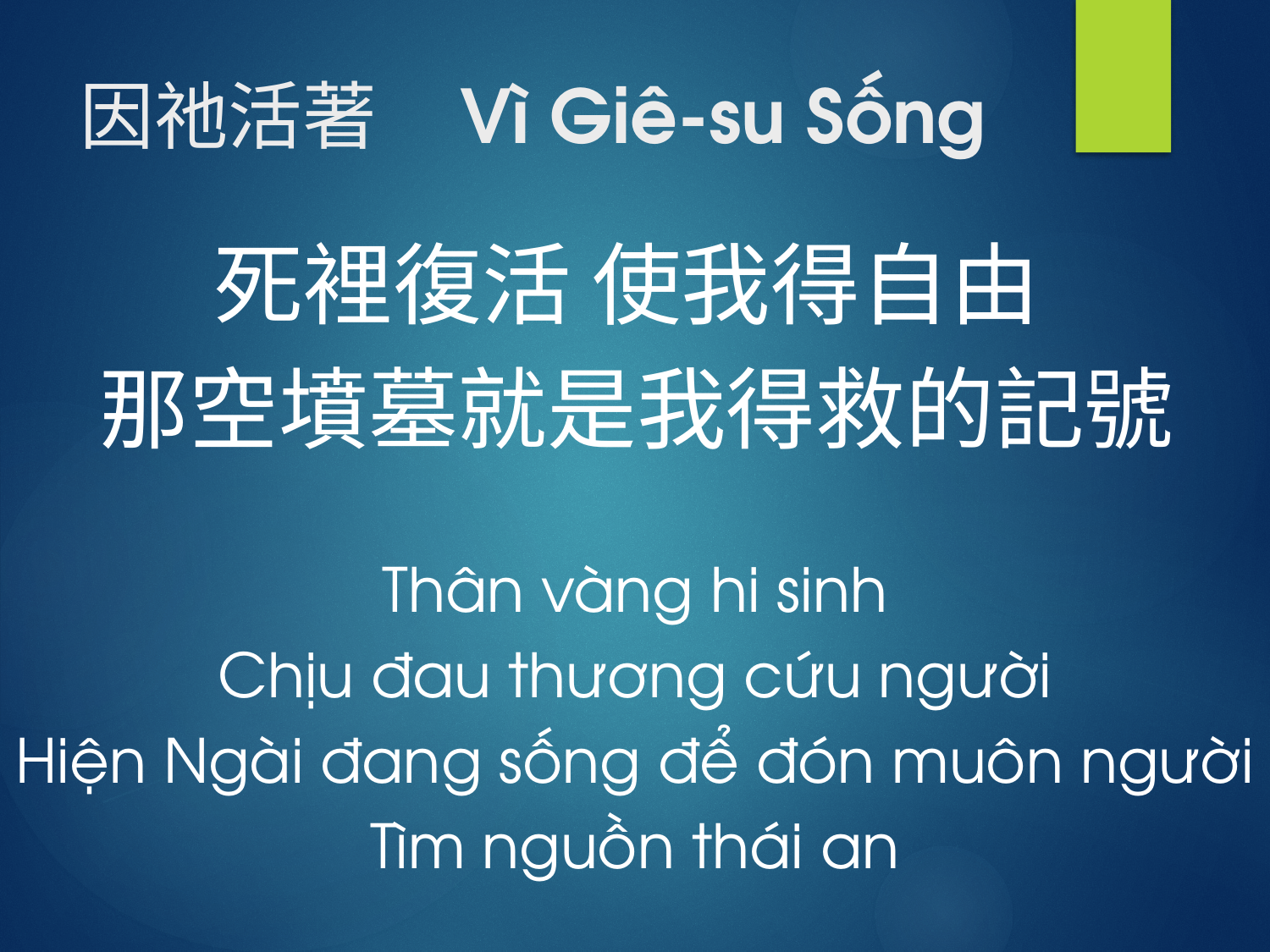

# 因祂活著    Vì Giê-su Sống
死裡復活 使我得自由
那空墳墓就是我得救的記號
Thân vàng hi sinh
Chịu đau thương cứu người
Hiện Ngài đang sống để đón muôn người
Tìm nguồn thái an